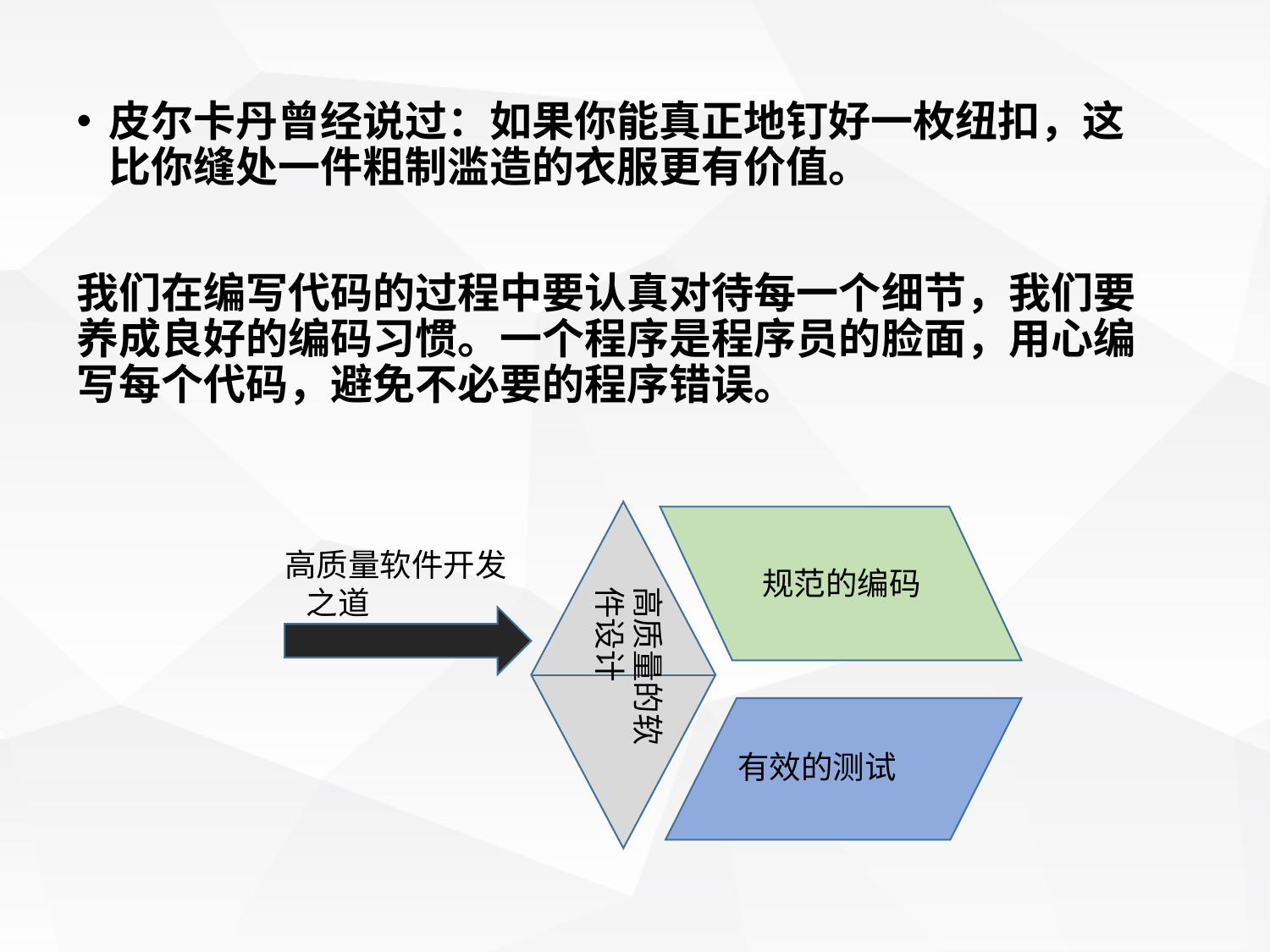

皮尔卡丹曾经说过：如果你能真正地钉好一枚纽扣，这比你缝处一件粗制滥造的衣服更有价值。

我们在编写代码的过程中要认真对待每一个细节，我们要养成良好的编码习惯。一个程序是程序员的脸面，用心编写每个代码，避免不必要的程序错误。

高质量软件开发     之道
规范的编码
高质量的软件设计

有效的测试